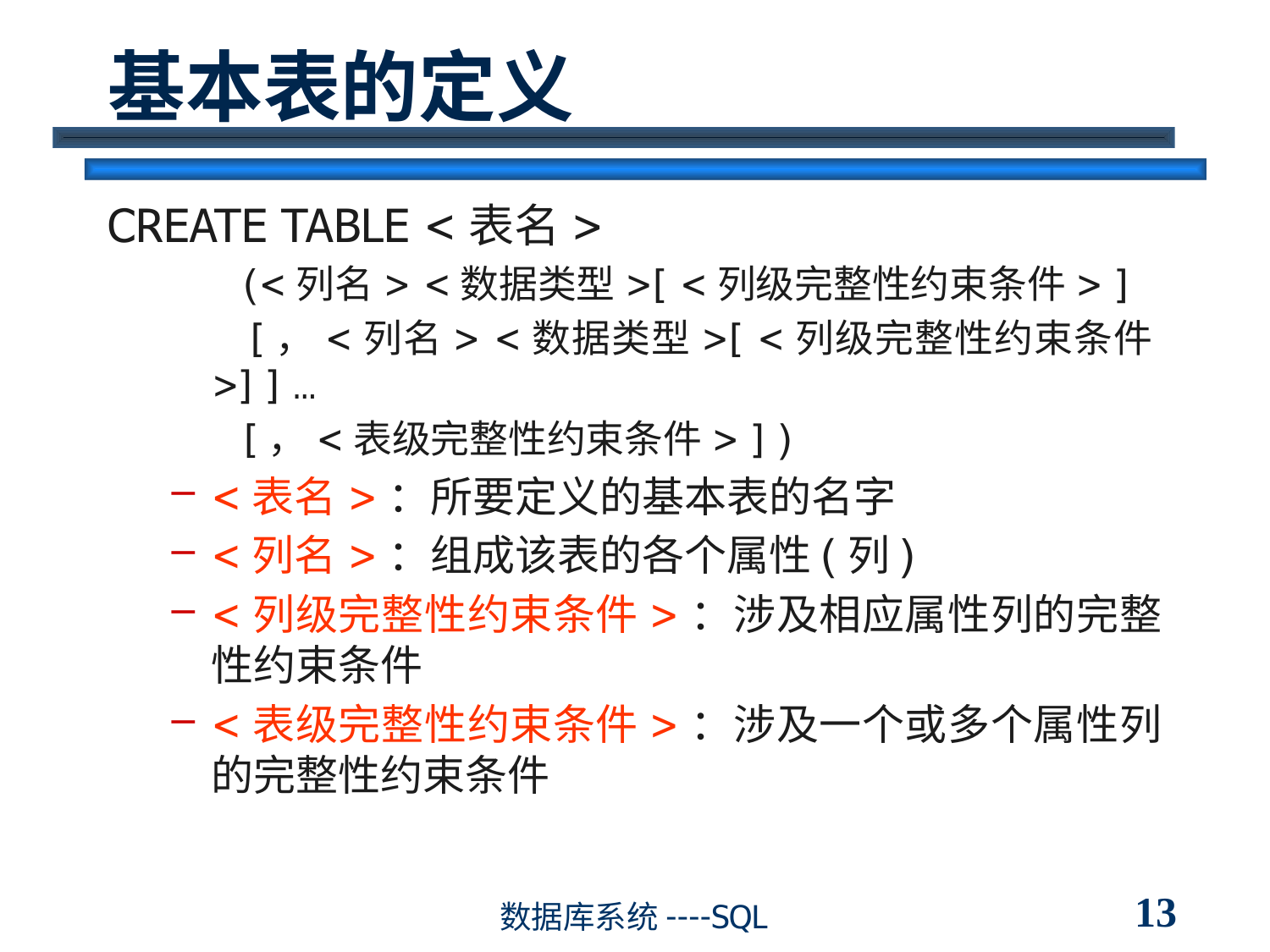

# 基本表的定义
CREATE TABLE <表名>
      (<列名> <数据类型>[ <列级完整性约束条件> ]
      [，<列名> <数据类型>[ <列级完整性约束条件>] ] …
      [，<表级完整性约束条件> ] )
<表名>：所要定义的基本表的名字
<列名>：组成该表的各个属性(列)
<列级完整性约束条件>：涉及相应属性列的完整性约束条件
<表级完整性约束条件>：涉及一个或多个属性列的完整性约束条件
13
数据库系统----SQL